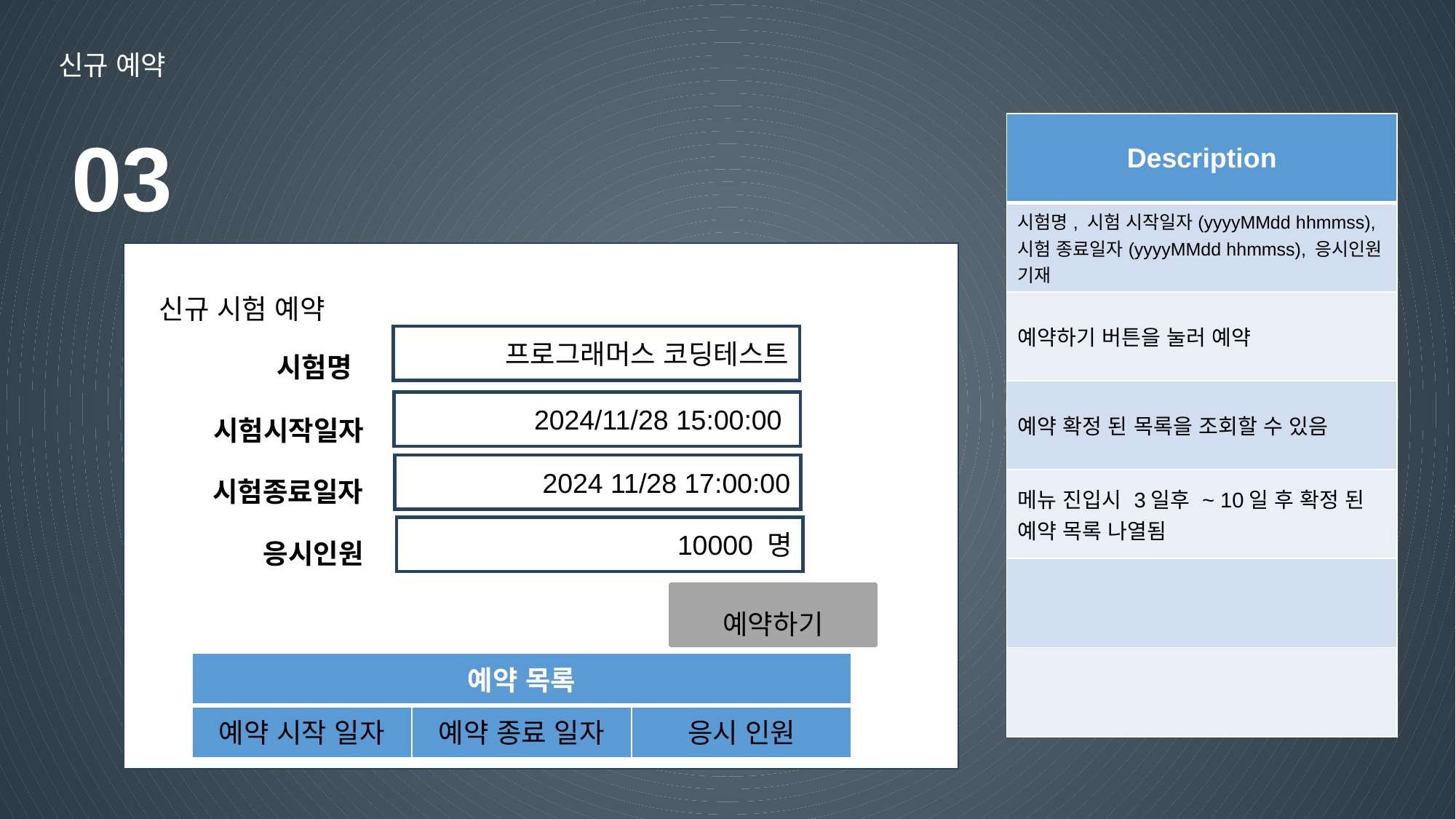

신규 예약
03
| Description |
| --- |
| 시험명, 시험 시작일자(yyyyMMdd hhmmss), 시험 종료일자(yyyyMMdd hhmmss), 응시인원 기재 |
| 예약하기 버튼을 눌러 예약 |
| 예약 확정 된 목록을 조회할 수 있음 |
| 메뉴 진입시 3일후 ~ 10일 후 확정 된 예약 목록 나열됨 |
|  |
|  |

신규 시험 예약
프로그래머스 코딩테스트
       시험명
2024/11/28 15:00:00
 시험시작일자
 시험종료일자
2024 11/28 17:00:00
응시인원
10000 명
예약하기
| 예약 목록 |  |  |
| --- | --- | --- |
| 예약 시작 일자 | 예약 종료 일자 | 응시 인원 |